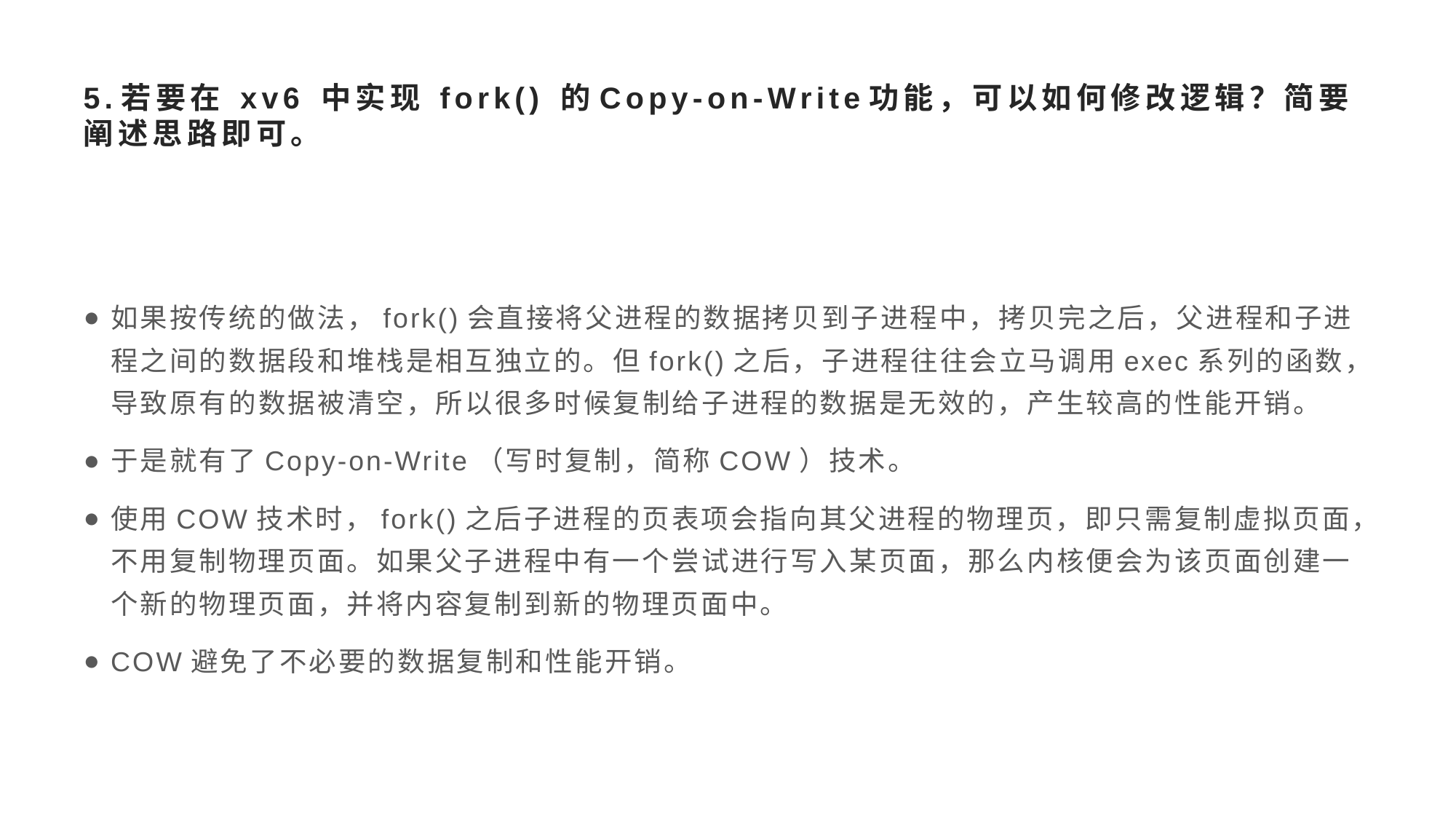

# 5.若要在 xv6 中实现 fork() 的Copy-on-Write功能，可以如何修改逻辑？简要阐述思路即可。
如果按传统的做法，fork()会直接将父进程的数据拷贝到子进程中，拷贝完之后，父进程和子进程之间的数据段和堆栈是相互独立的。但fork()之后，子进程往往会立马调用exec系列的函数，导致原有的数据被清空，所以很多时候复制给子进程的数据是无效的，产生较高的性能开销。
于是就有了Copy-on-Write（写时复制，简称COW）技术。
使用COW技术时，fork()之后子进程的页表项会指向其父进程的物理页，即只需复制虚拟页面，不用复制物理页面。如果父子进程中有一个尝试进行写入某页面，那么内核便会为该页面创建一个新的物理页面，并将内容复制到新的物理页面中。
COW避免了不必要的数据复制和性能开销。